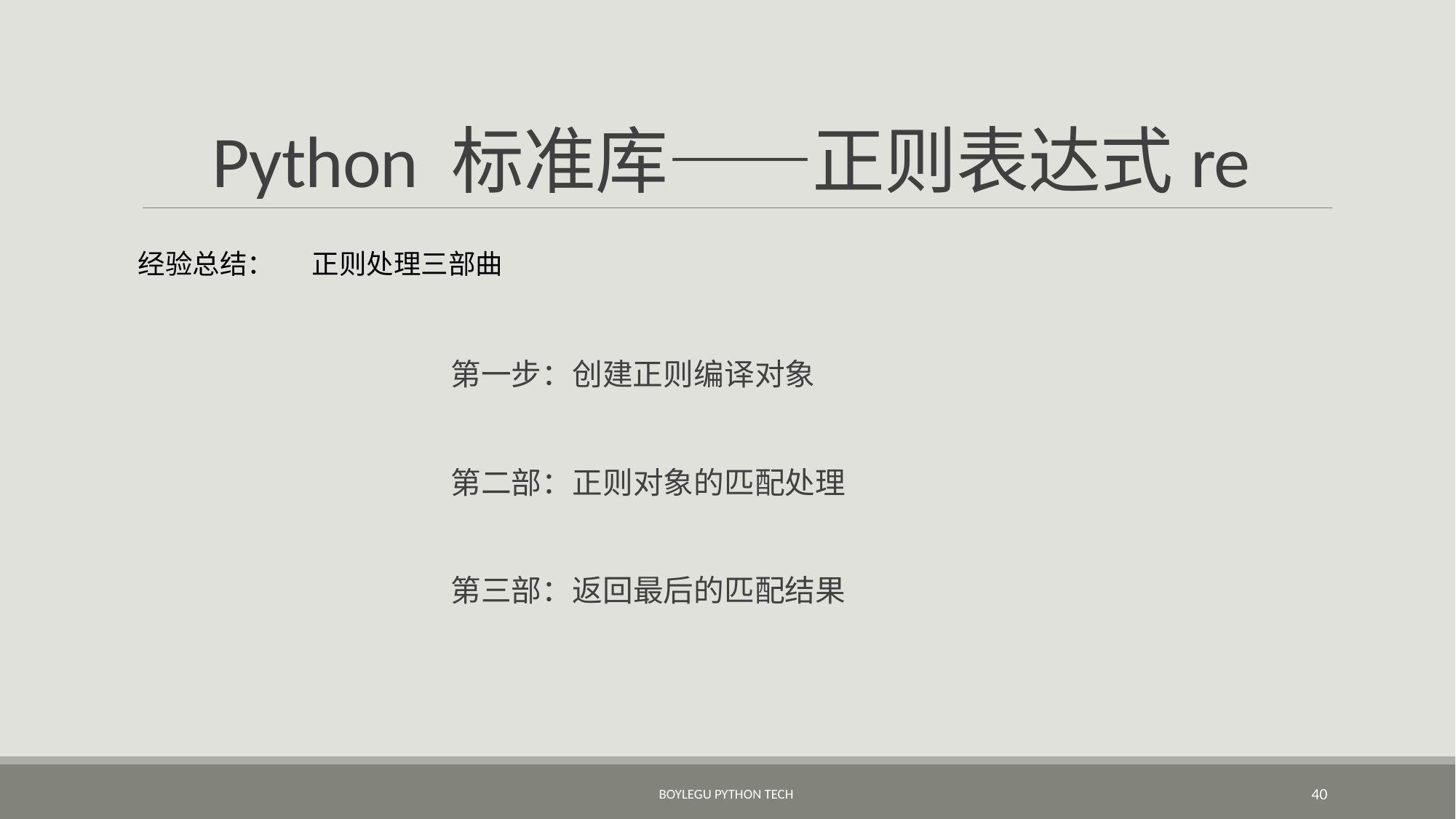

# Python 标准库——正则表达式re
经验总结：      正则处理三部曲
第一步：创建正则编译对象

第二部：正则对象的匹配处理

第三部：返回最后的匹配结果
BoyleGu Python Tech
40